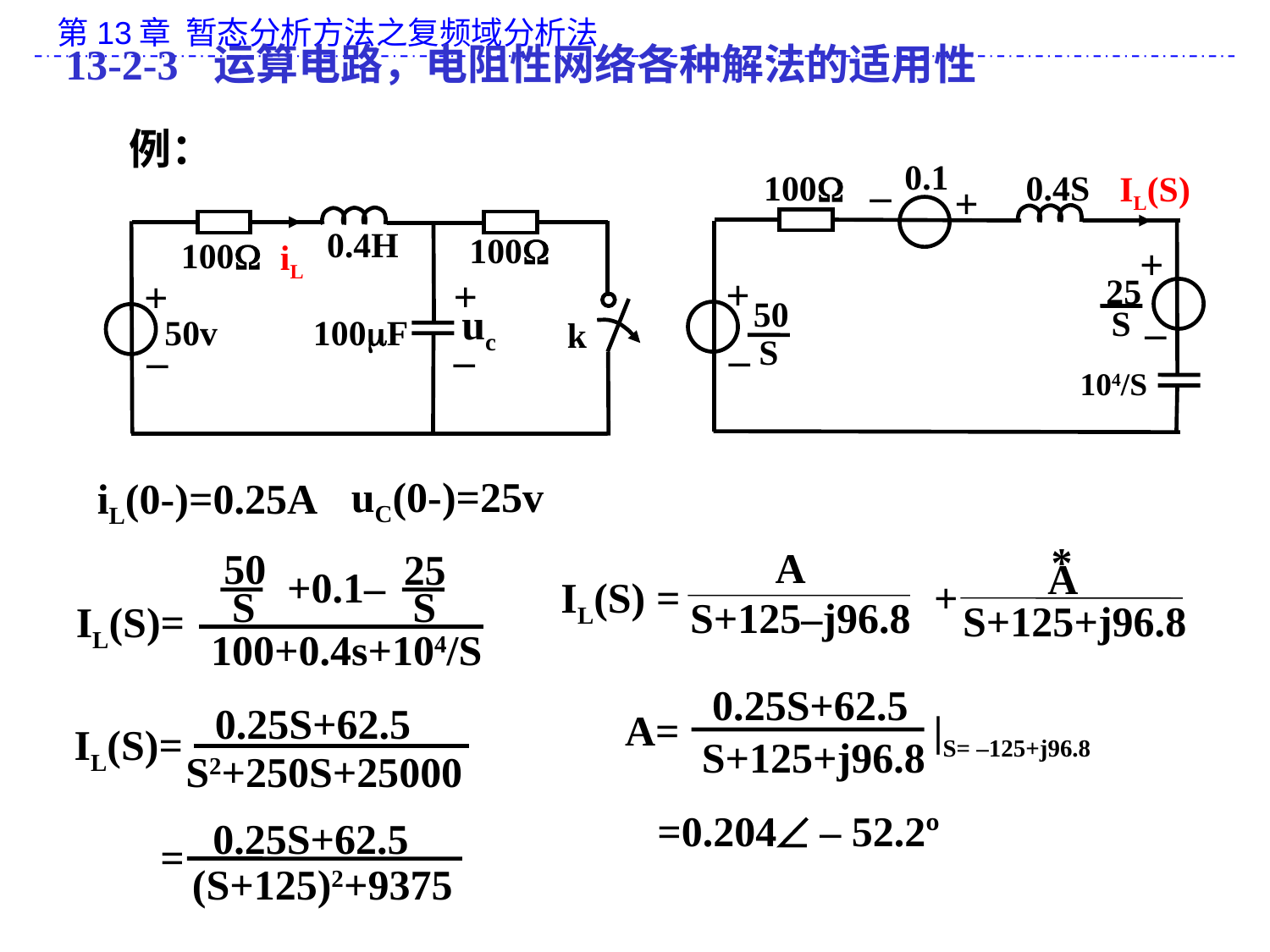

13-2-3 运算电路，电阻性网络各种解法的适用性
例：

0.4H

100Ω

100Ω
iL
+
+
uc

100μF
50v
k

–
–

0.1
100Ω
0.4S
IL(S)
–
+

+
+
25
S

50
–

S
–

104/S

uC(0-)=25v
iL(0-)=0.25A
*
A
S+125–j96.8

A
IL(S) =                        +
S+125+j96.8

50
25
+0.1–
S
S
IL(S)=

100+0.4s+104/S

0.25S+62.5
A=                        |S= –125+j96.8
S+125+j96.8

0.25S+62.5
IL(S)=
S2+250S+25000

=0.204∠ – 52.2º
0.25S+62.5
=
(S+125)2+9375